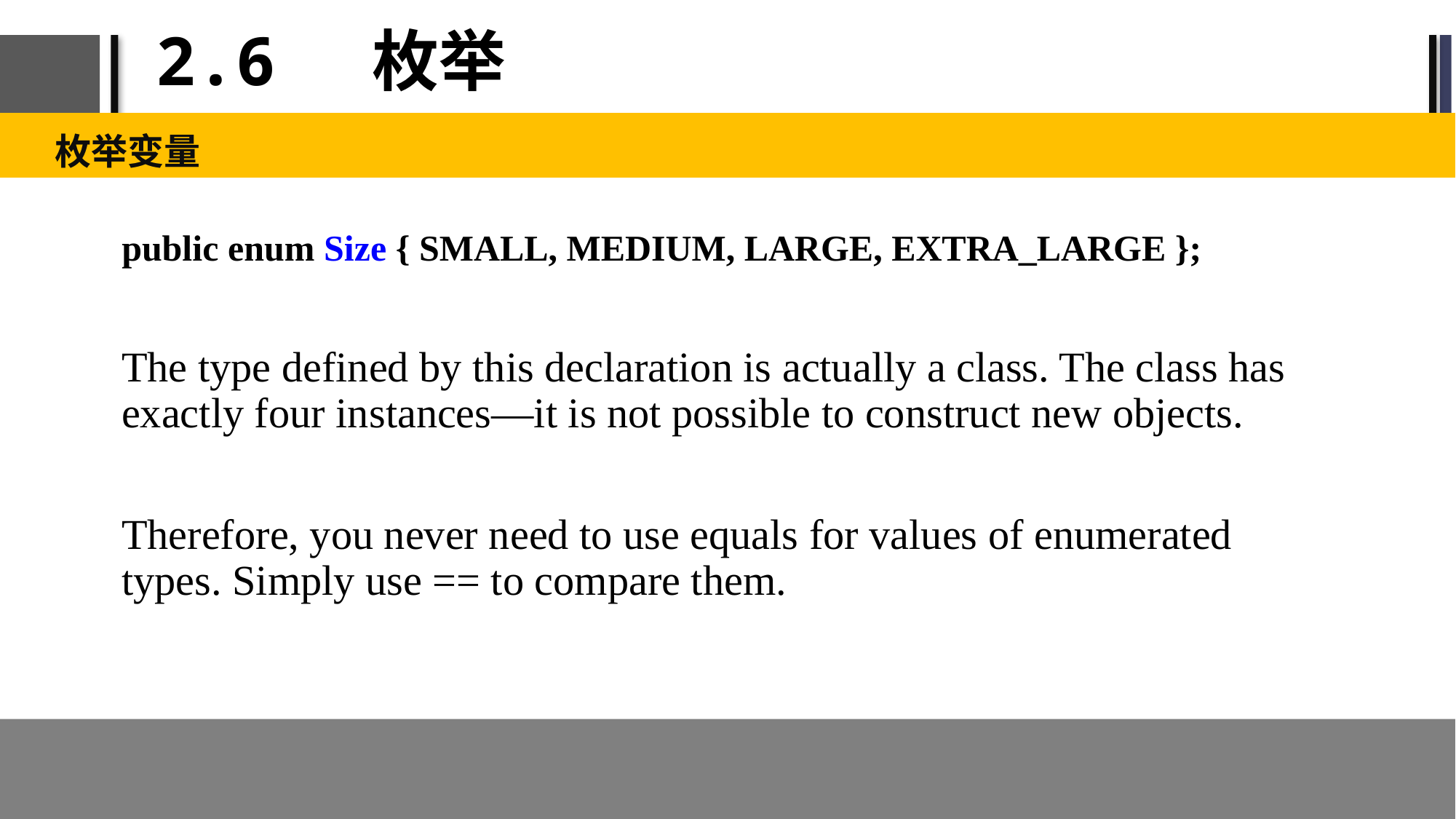

# 2.6  枚举
枚举变量

public enum Size { SMALL, MEDIUM, LARGE, EXTRA_LARGE };

The type defined by this declaration is actually a class. The class has exactly four instances—it is not possible to construct new objects.

Therefore, you never need to use equals for values of enumerated types. Simply use == to compare them.